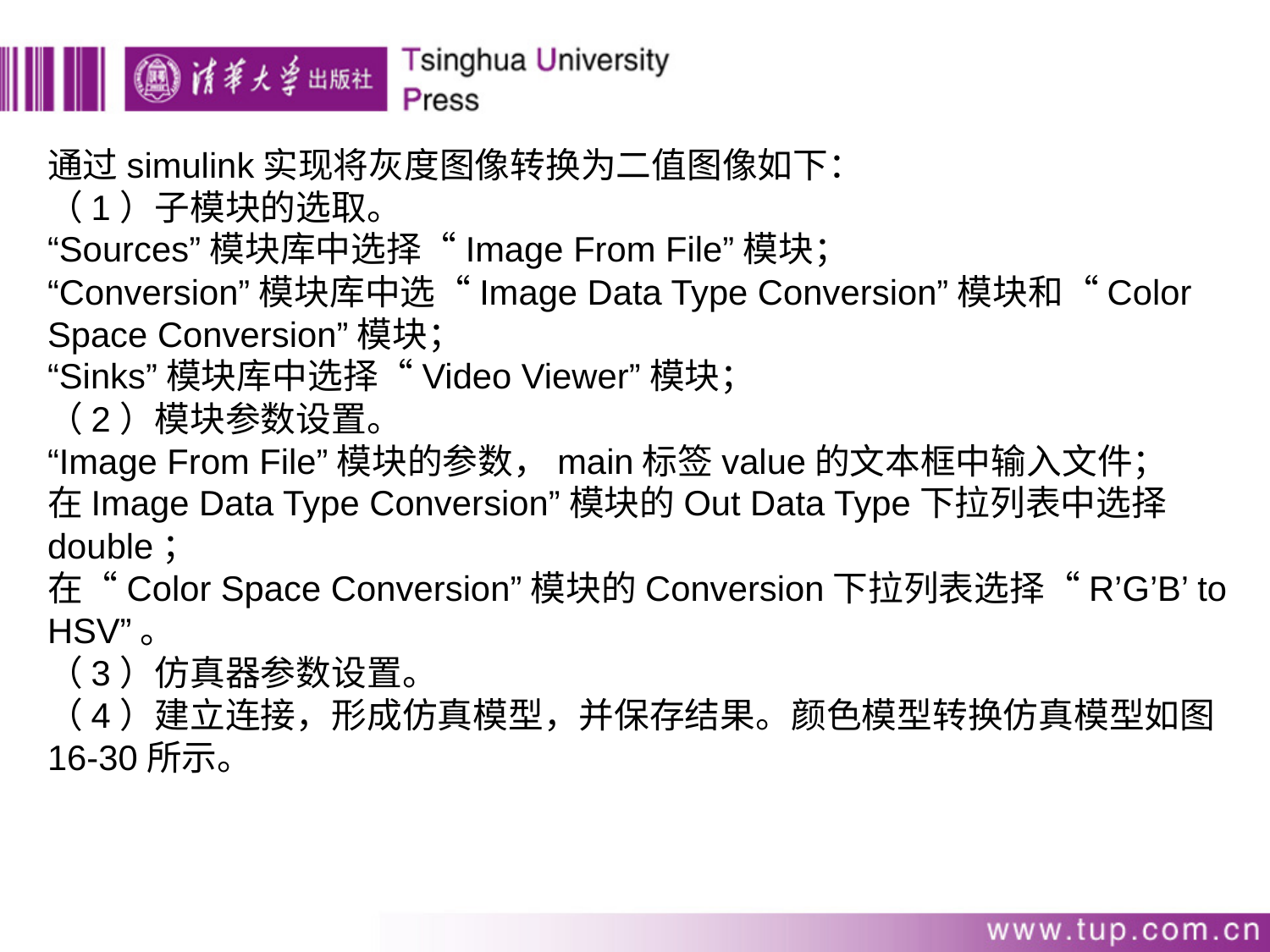

通过simulink实现将灰度图像转换为二值图像如下：
（1）子模块的选取。
“Sources”模块库中选择“Image From File”模块；
“Conversion”模块库中选“Image Data Type Conversion”模块和“Color Space Conversion”模块；
“Sinks”模块库中选择“Video Viewer”模块；
（2）模块参数设置。
“Image From File”模块的参数，main标签value的文本框中输入文件；
在Image Data Type Conversion”模块的Out Data Type下拉列表中选择double；
在“Color Space Conversion”模块的Conversion下拉列表选择“R’G’B’ to HSV”。
（3）仿真器参数设置。
（4）建立连接，形成仿真模型，并保存结果。颜色模型转换仿真模型如图16-30所示。